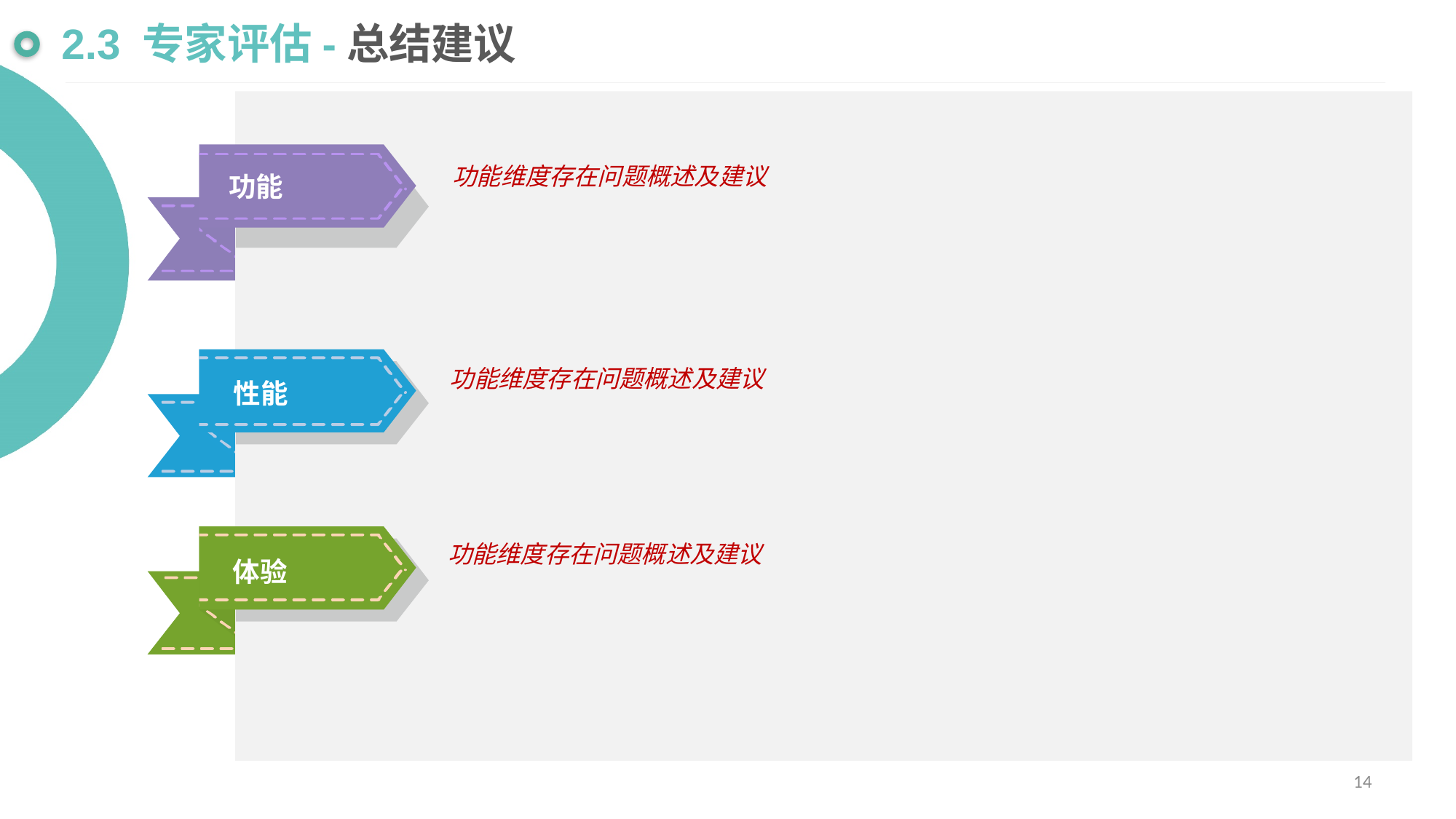

2.3 专家评估-总结建议

功能维度存在问题概述及建议

功能

功能维度存在问题概述及建议

性能

功能维度存在问题概述及建议

体验

14